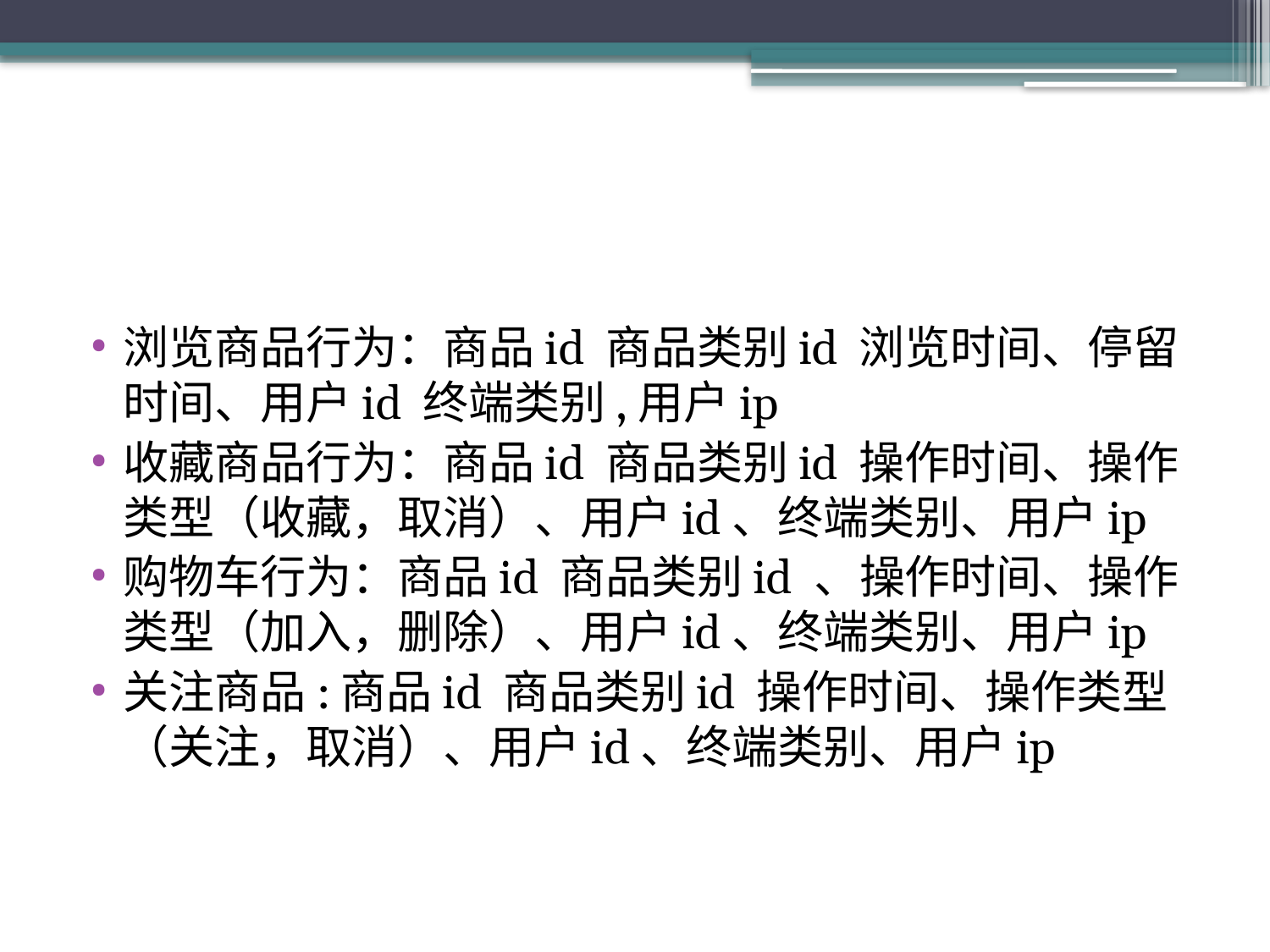

#
浏览商品行为：商品id 商品类别id 浏览时间、停留时间、用户id 终端类别,用户ip
收藏商品行为：商品id 商品类别id 操作时间、操作类型（收藏，取消）、用户id、终端类别、用户ip
购物车行为：商品id 商品类别id 、操作时间、操作类型（加入，删除）、用户id、终端类别、用户ip
关注商品:商品id 商品类别id 操作时间、操作类型（关注，取消）、用户id、终端类别、用户ip